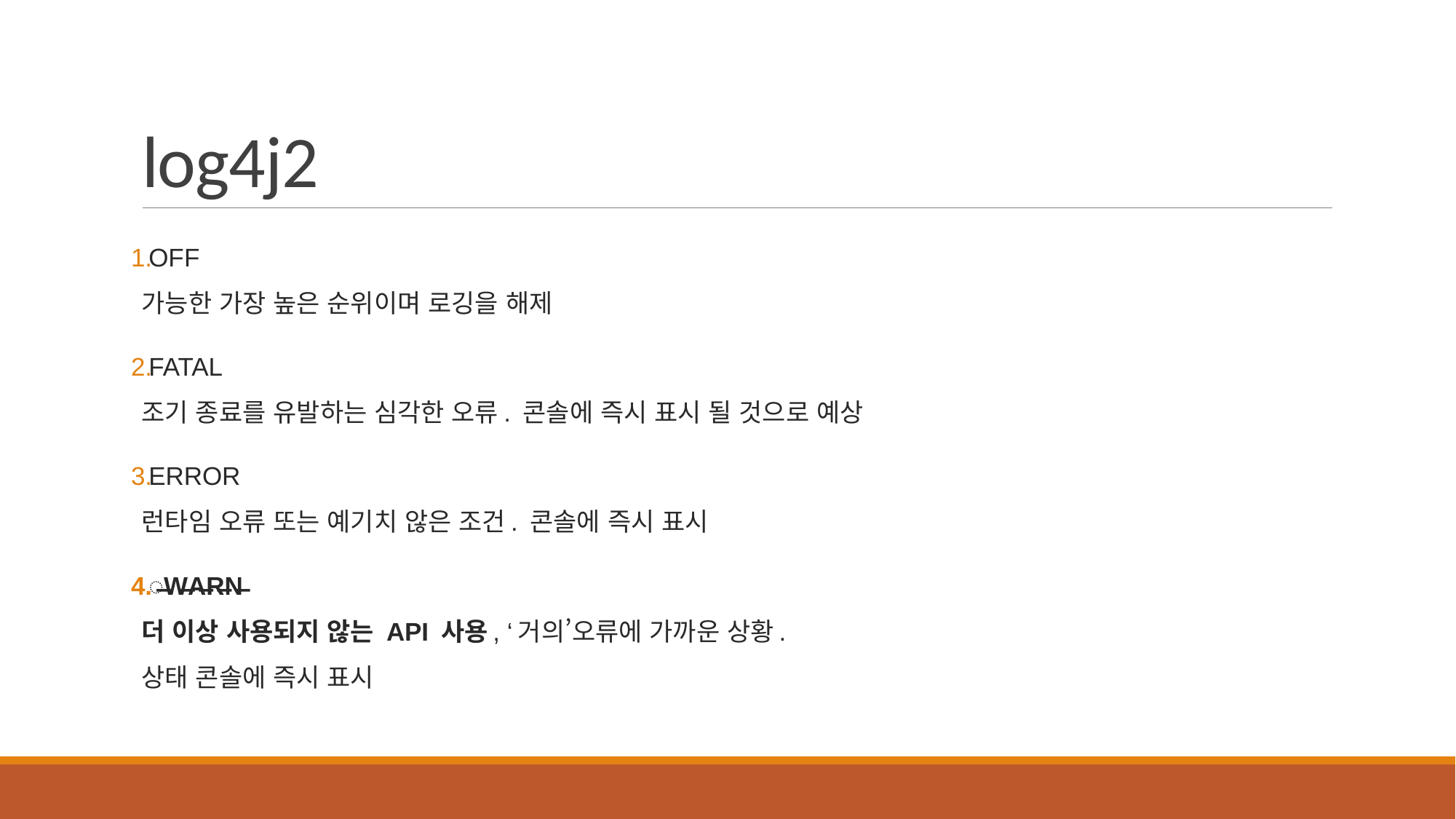

# log4j2
OFF
가능한 가장 높은 순위이며 로깅을 해제
FATAL
조기 종료를 유발하는 심각한 오류. 콘솔에 즉시 표시 될 것으로 예상
ERROR
런타임 오류 또는 예기치 않은 조건. 콘솔에 즉시 표시
̶W̶A̶R̶N̶
더 이상 사용되지 않는 API 사용, ‘거의’오류에 가까운 상황.
상태 콘솔에 즉시 표시